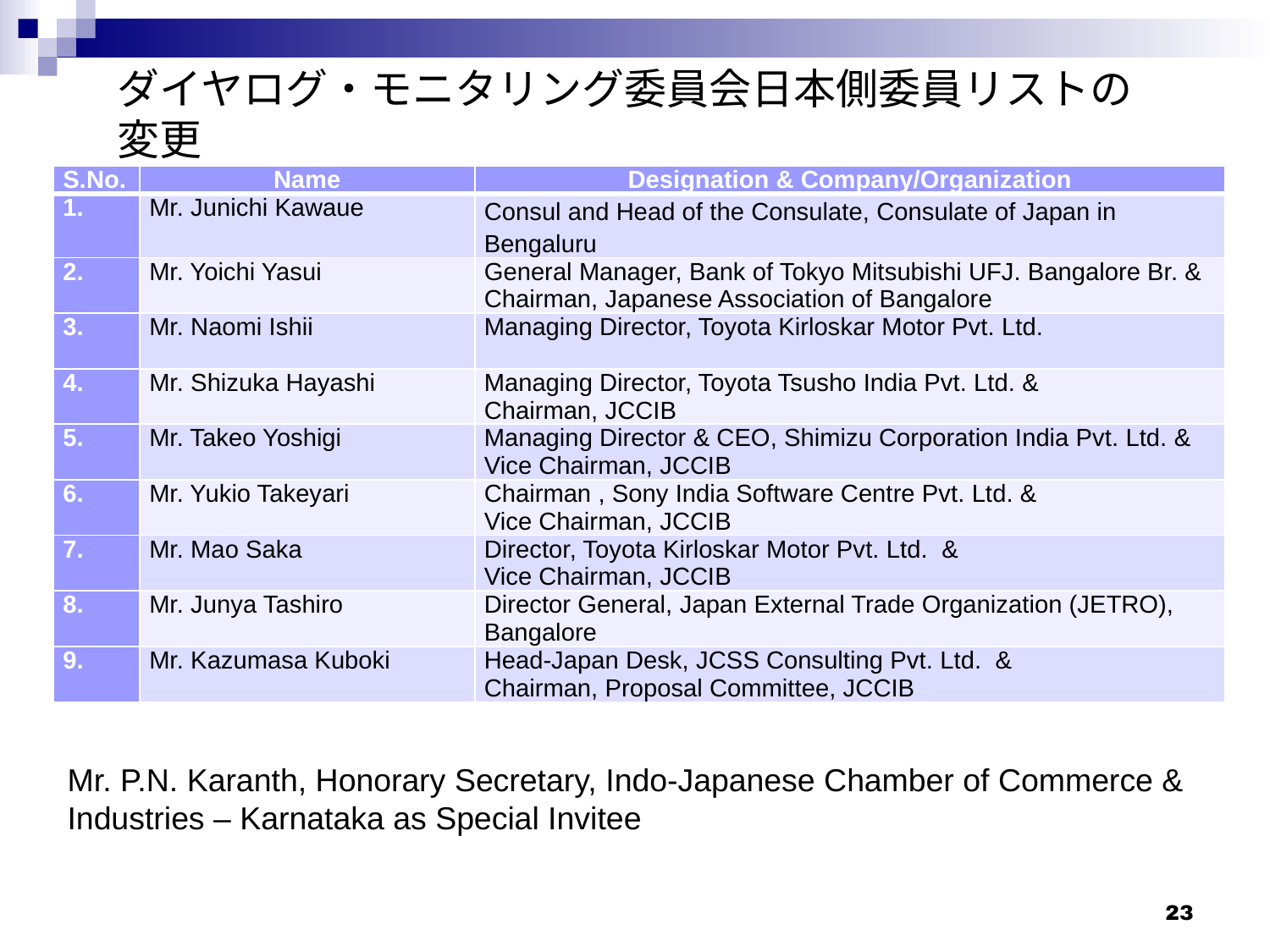

ダイヤログ・モニタリング委員会日本側委員リストの変更
| S.No. | Name | Designation & Company/Organization |
| --- | --- | --- |
| 1. | Mr. Junichi Kawaue | Consul and Head of the Consulate, Consulate of Japan in Bengaluru |
| 2. | Mr. Yoichi Yasui | General Manager, Bank of Tokyo Mitsubishi UFJ. Bangalore Br. & Chairman, Japanese Association of Bangalore |
| 3. | Mr. Naomi Ishii | Managing Director, Toyota Kirloskar Motor Pvt. Ltd. |
| 4. | Mr. Shizuka Hayashi | Managing Director, Toyota Tsusho India Pvt. Ltd. & Chairman, JCCIB |
| 5. | Mr. Takeo Yoshigi | Managing Director & CEO, Shimizu Corporation India Pvt. Ltd. & Vice Chairman, JCCIB |
| 6. | Mr. Yukio Takeyari | Chairman , Sony India Software Centre Pvt. Ltd. & Vice Chairman, JCCIB |
| 7. | Mr. Mao Saka | Director, Toyota Kirloskar Motor Pvt. Ltd. & Vice Chairman, JCCIB |
| 8. | Mr. Junya Tashiro | Director General, Japan External Trade Organization (JETRO), Bangalore |
| 9. | Mr. Kazumasa Kuboki | Head-Japan Desk, JCSS Consulting Pvt. Ltd. & Chairman, Proposal Committee, JCCIB |

Mr. P.N. Karanth, Honorary Secretary, Indo-Japanese Chamber of Commerce & Industries – Karnataka as Special Invitee
23